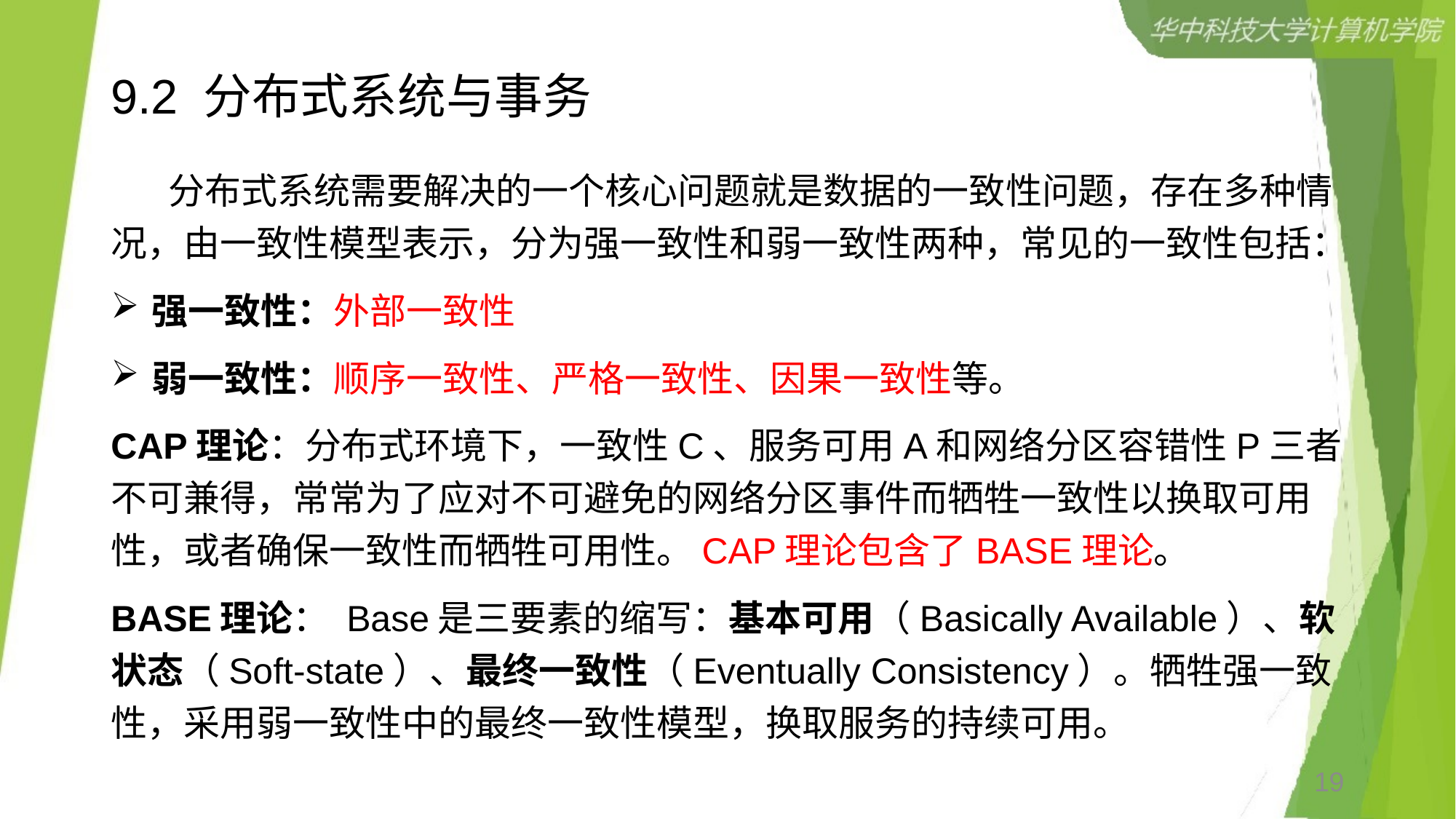

# 9.2 分布式系统与事务
      分布式系统需要解决的一个核心问题就是数据的一致性问题，存在多种情况，由一致性模型表示，分为强一致性和弱一致性两种，常见的一致性包括：
强一致性：外部一致性
弱一致性：顺序一致性、严格一致性、因果一致性等。
CAP理论：分布式环境下，一致性C、服务可用A和网络分区容错性P三者不可兼得，常常为了应对不可避免的网络分区事件而牺牲一致性以换取可用性，或者确保一致性而牺牲可用性。CAP理论包含了BASE理论。
BASE理论： Base是三要素的缩写：基本可用（Basically Available）、软状态（Soft-state）、最终一致性（Eventually Consistency）。牺牲强一致性，采用弱一致性中的最终一致性模型，换取服务的持续可用。
19